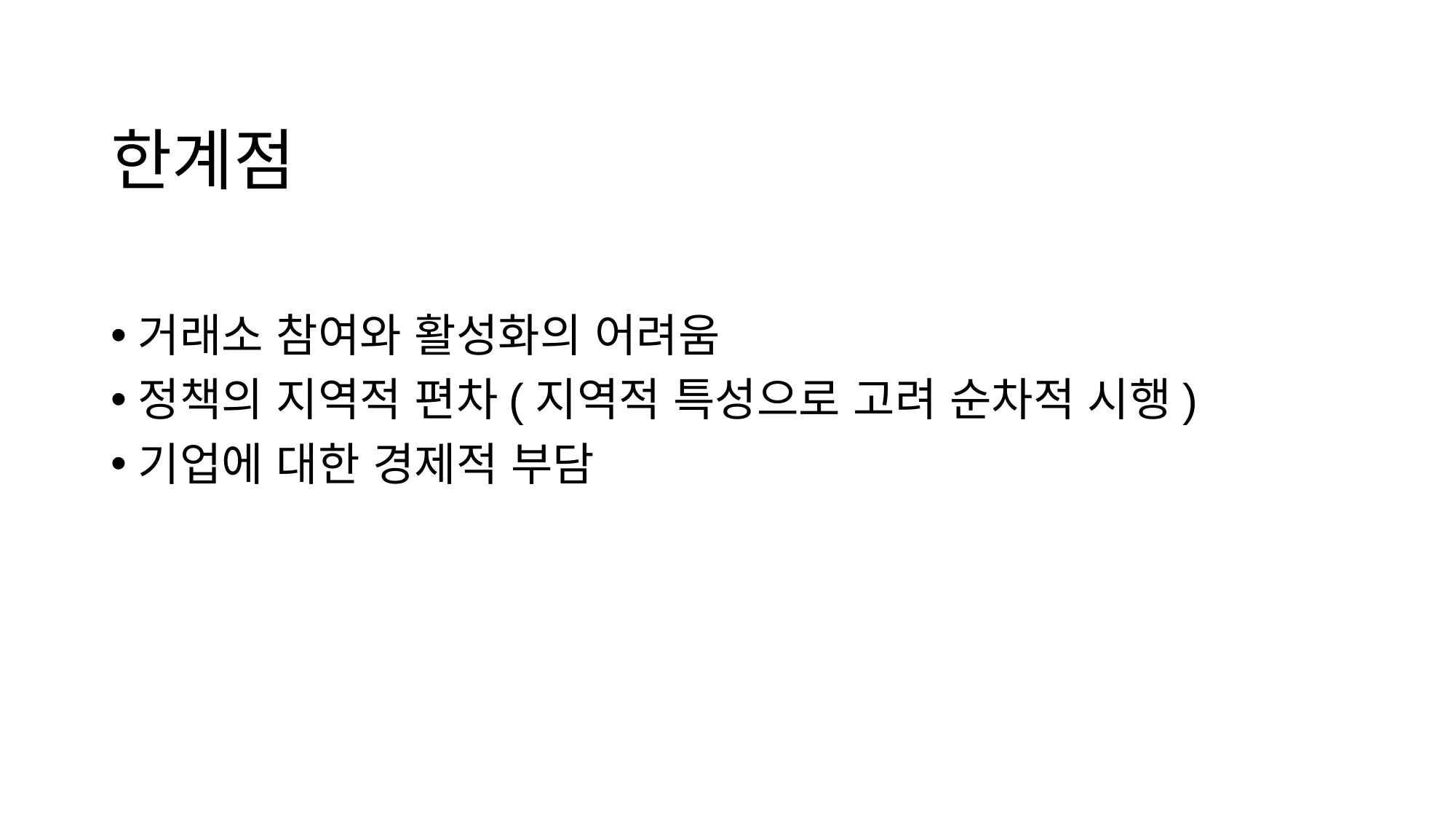

# 한계점
거래소 참여와 활성화의 어려움
정책의 지역적 편차(지역적 특성으로 고려 순차적 시행)
기업에 대한 경제적 부담